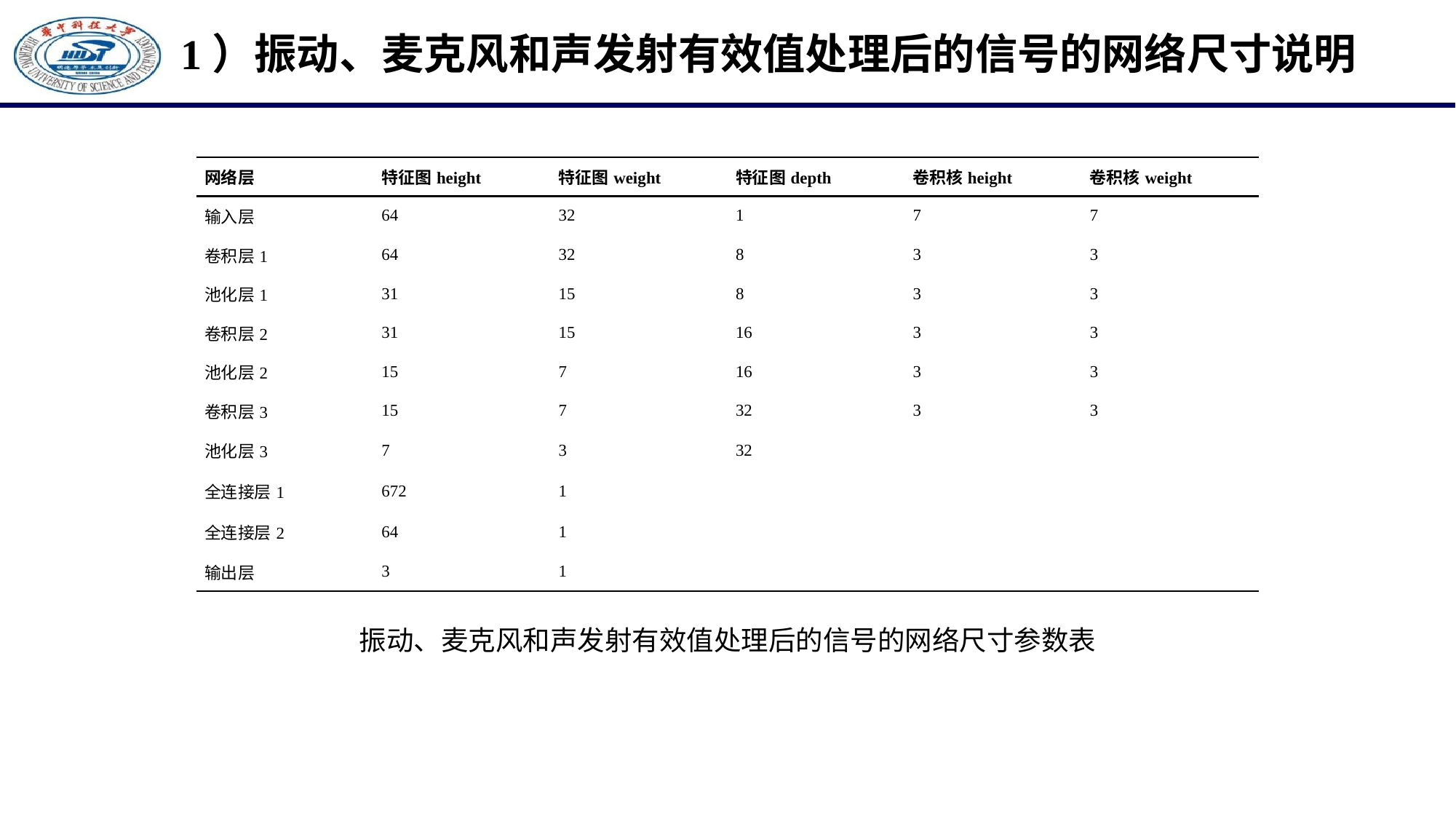

# 1）振动、麦克风和声发射有效值处理后的信号的网络尺寸说明
| 网络层 | 特征图height | 特征图weight | 特征图depth | 卷积核height | 卷积核weight |
| --- | --- | --- | --- | --- | --- |
| 输入层 | 64 | 32 | 1 | 7 | 7 |
| 卷积层1 | 64 | 32 | 8 | 3 | 3 |
| 池化层1 | 31 | 15 | 8 | 3 | 3 |
| 卷积层2 | 31 | 15 | 16 | 3 | 3 |
| 池化层2 | 15 | 7 | 16 | 3 | 3 |
| 卷积层3 | 15 | 7 | 32 | 3 | 3 |
| 池化层3 | 7 | 3 | 32 |  |  |
| 全连接层1 | 672 | 1 |  |  |  |
| 全连接层2 | 64 | 1 |  |  |  |
| 输出层 | 3 | 1 |  |  |  |
振动、麦克风和声发射有效值处理后的信号的网络尺寸参数表